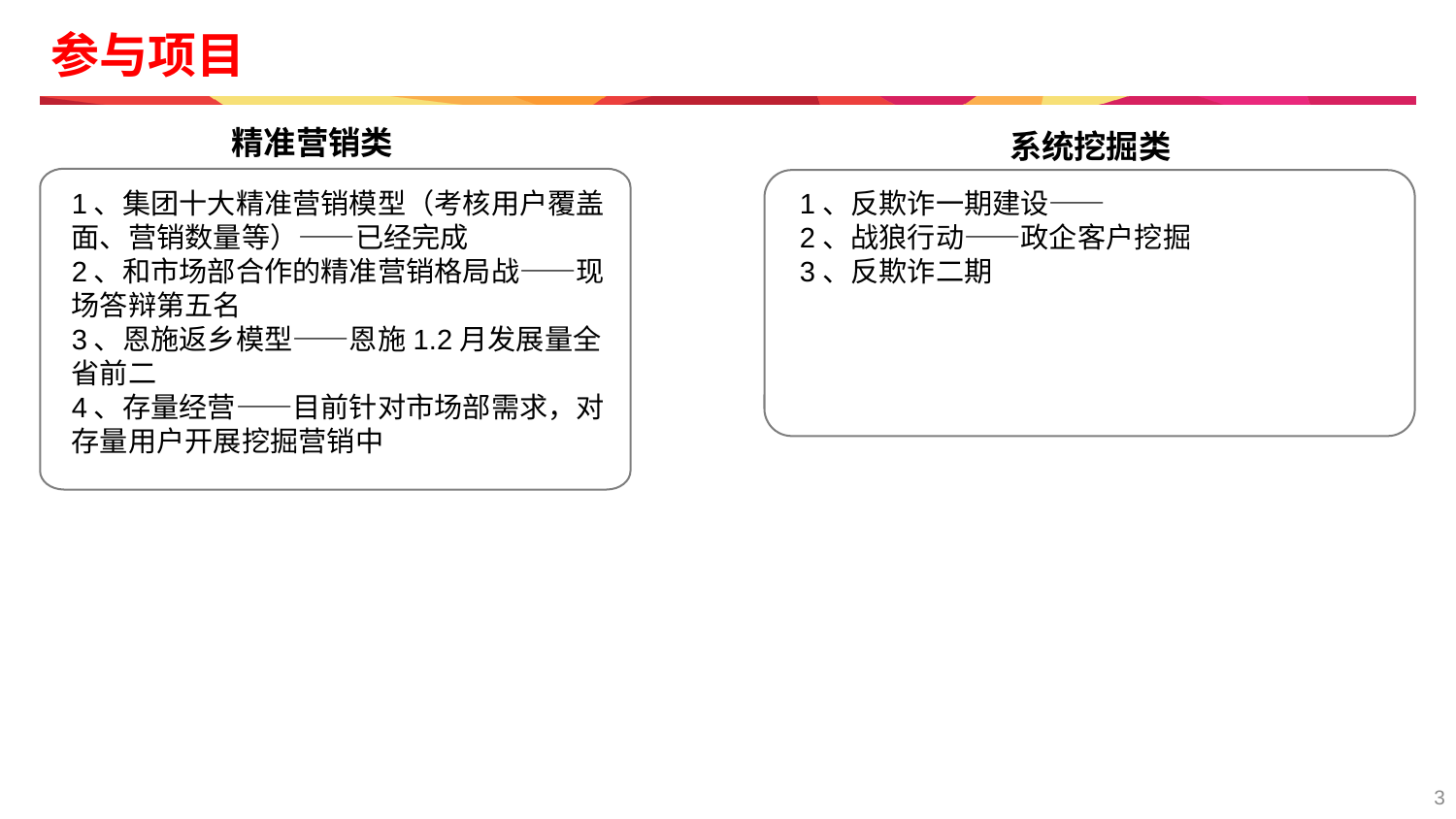

# 参与项目
精准营销类
系统挖掘类

1、集团十大精准营销模型（考核用户覆盖面、营销数量等）——已经完成
2、和市场部合作的精准营销格局战——现场答辩第五名
3、恩施返乡模型——恩施1.2月发展量全省前二
4、存量经营——目前针对市场部需求，对存量用户开展挖掘营销中
1、反欺诈一期建设——
2、战狼行动——政企客户挖掘
3、反欺诈二期
3